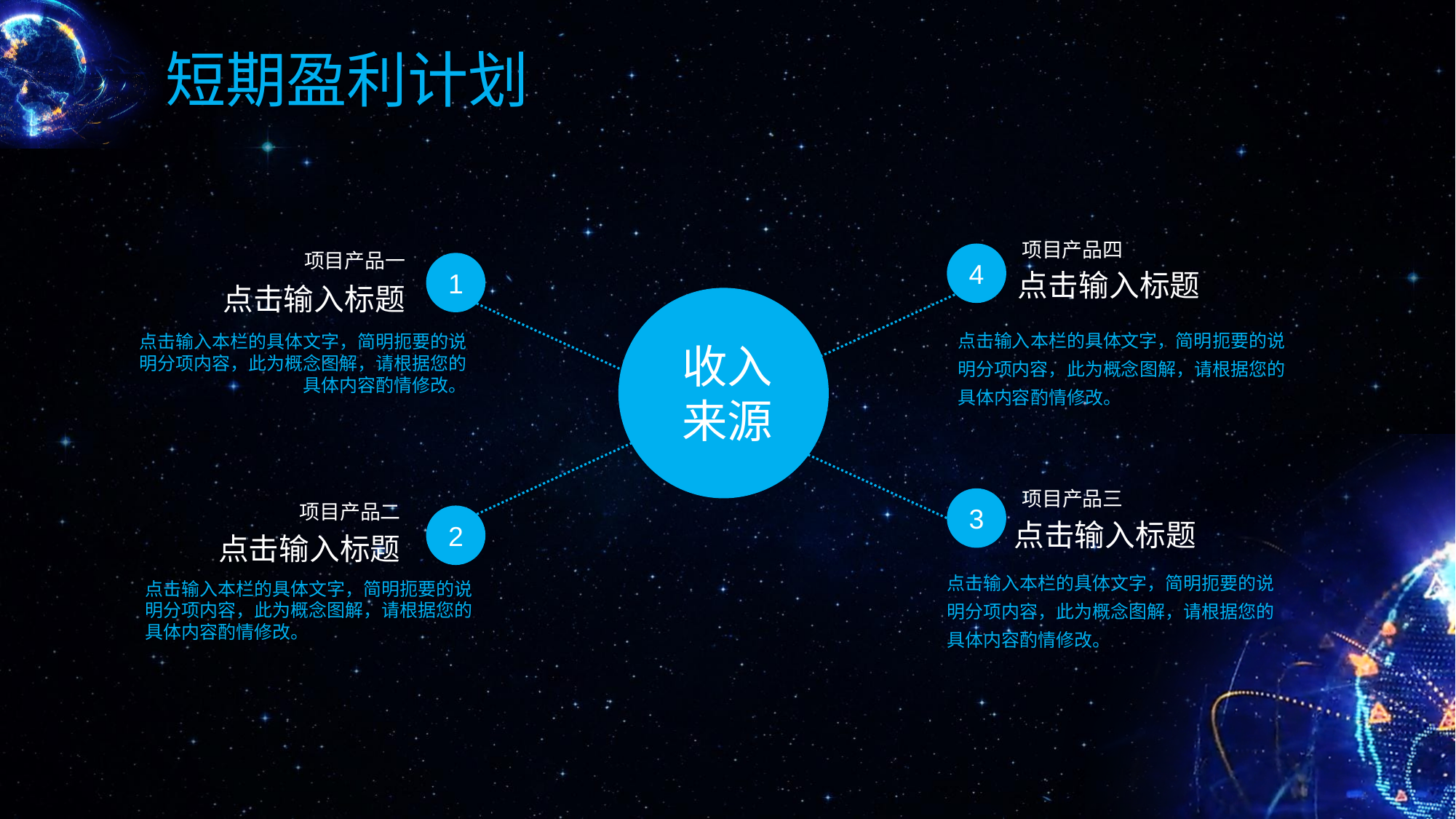

短期盈利计划
项目产品四
点击输入标题
4
项目产品一
点击输入标题
1

收入
来源
点击输入本栏的具体文字，简明扼要的说明分项内容，此为概念图解，请根据您的具体内容酌情修改。
点击输入本栏的具体文字，简明扼要的说明分项内容，此为概念图解，请根据您的具体内容酌情修改。
项目产品三
点击输入标题
3
项目产品二
点击输入标题
2
点击输入本栏的具体文字，简明扼要的说明分项内容，此为概念图解，请根据您的具体内容酌情修改。
点击输入本栏的具体文字，简明扼要的说明分项内容，此为概念图解，请根据您的具体内容酌情修改。